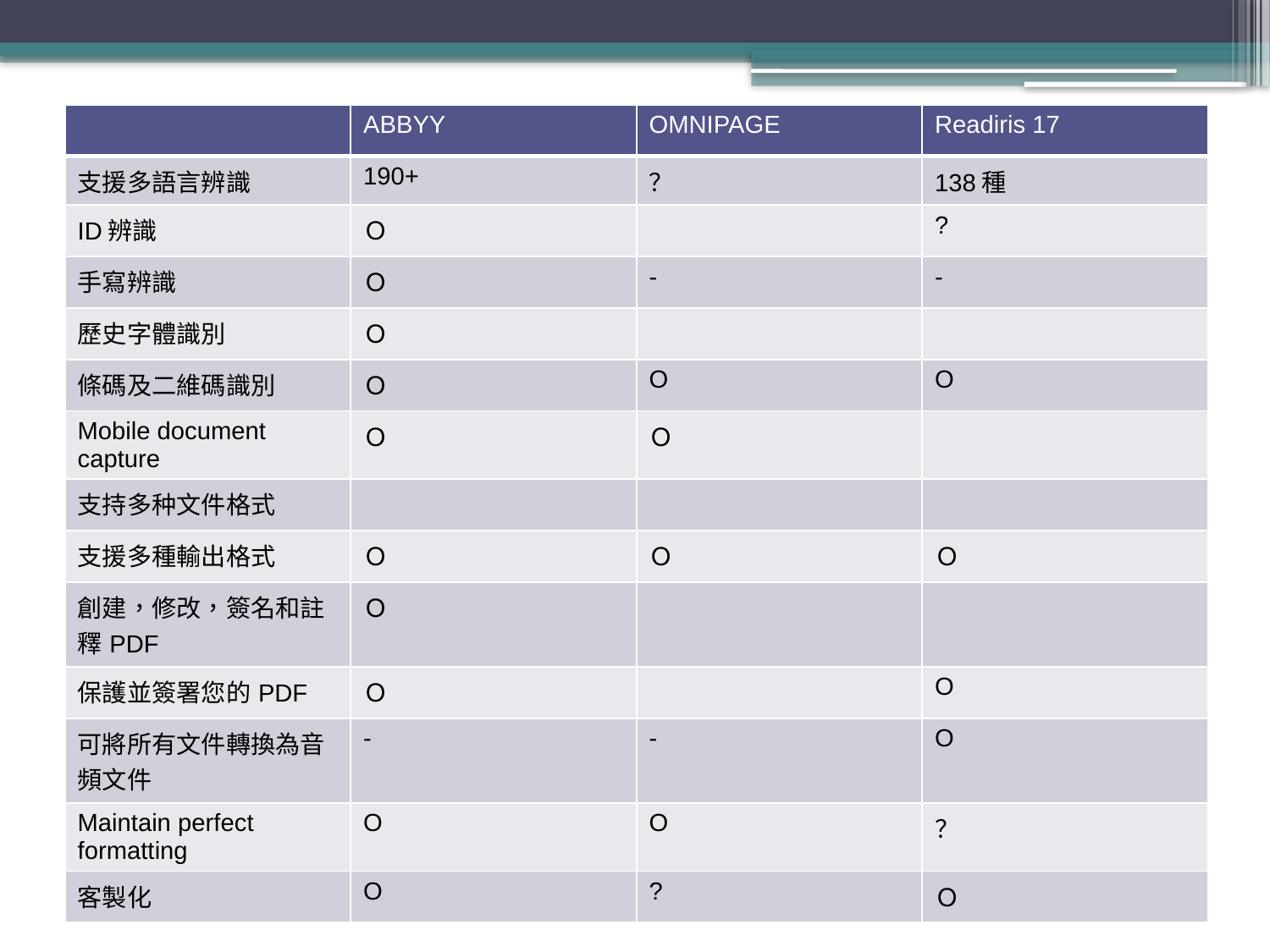

#
|  | ABBYY | OMNIPAGE | Readiris 17 |
| --- | --- | --- | --- |
| 支援多語言辨識 | 190+ | ？ | 138種 |
| ID辨識 | Ｏ |  | ? |
| 手寫辨識 | Ｏ | - | - |
| 歷史字體識別 | Ｏ |  |  |
| 條碼及二維碼識別 | Ｏ | O | O |
| Mobile document capture | Ｏ | Ｏ |  |
| 支持多种文件格式 |  |  |  |
| 支援多種輸出格式 | Ｏ | Ｏ | Ｏ |
| 創建，修改，簽名和註釋PDF | Ｏ |  |  |
| 保護並簽署您的PDF | Ｏ |  | O |
| 可將所有文件轉換為音頻文件 | - | - | O |
| Maintain perfect formatting | O | O | ？ |
| 客製化 | O | ? | Ｏ |